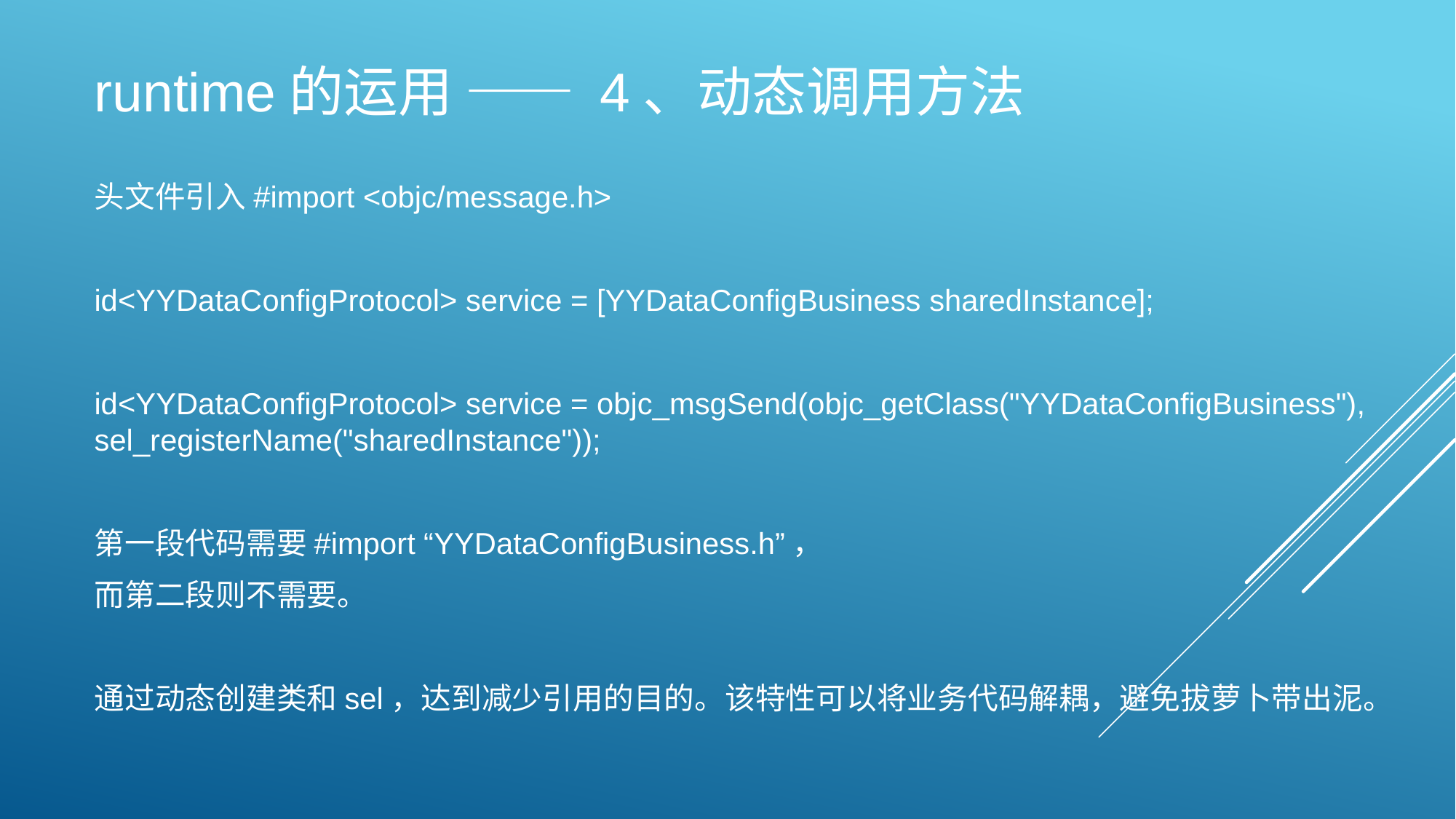

# runtime的运用 —— 4、动态调用方法
头文件引入#import <objc/message.h>

id<YYDataConfigProtocol> service = [YYDataConfigBusiness sharedInstance];

id<YYDataConfigProtocol> service = objc_msgSend(objc_getClass("YYDataConfigBusiness"), sel_registerName("sharedInstance"));

第一段代码需要#import “YYDataConfigBusiness.h”，
而第二段则不需要。

通过动态创建类和sel，达到减少引用的目的。该特性可以将业务代码解耦，避免拔萝卜带出泥。